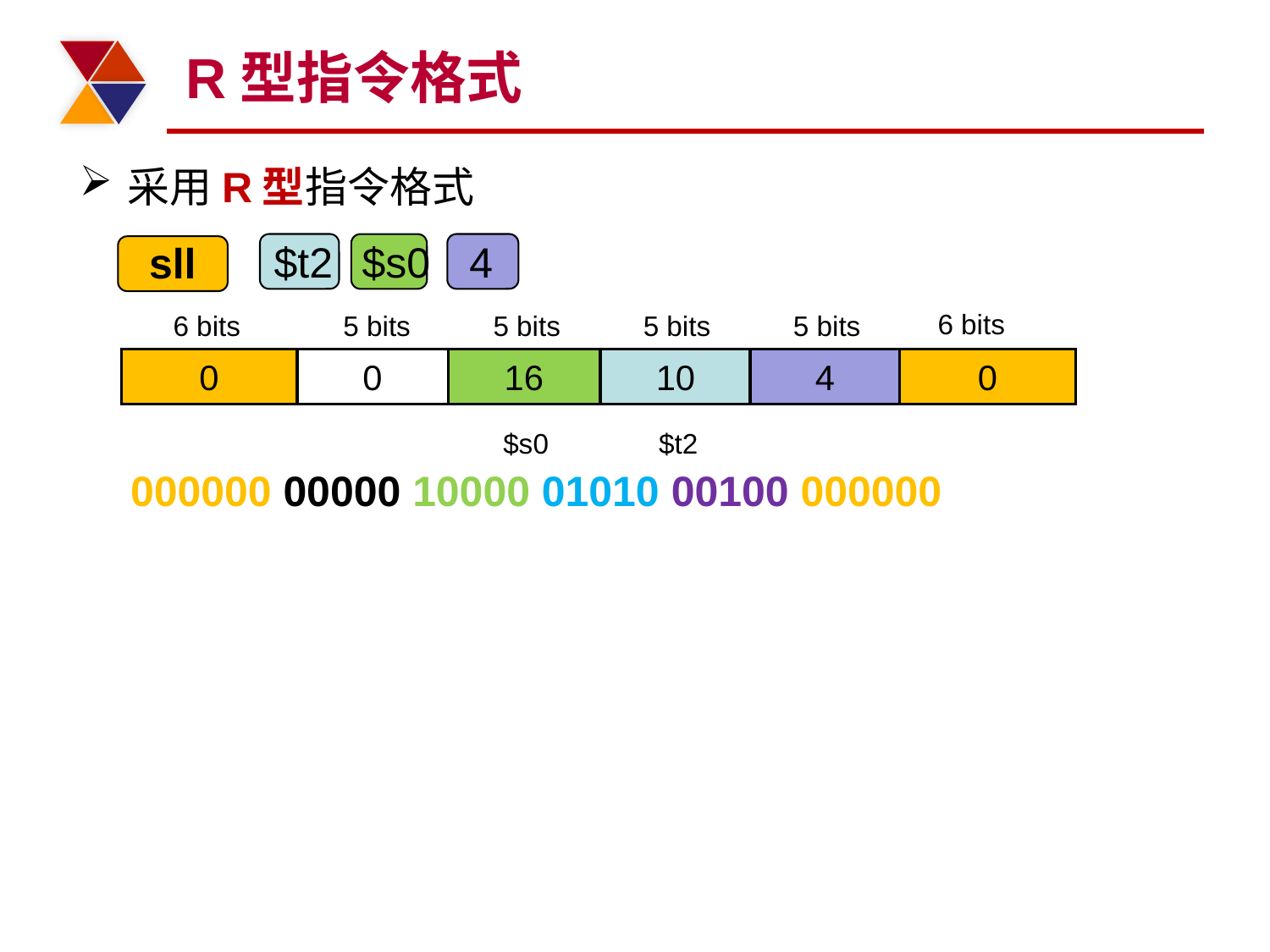

# R型指令格式
采用R型指令格式

$t2
$s0
4
sll

6 bits
6 bits
5 bits
5 bits
5 bits
5 bits
4
0
10
0
0
16
$s0
$t2
000000 00000 10000 01010 00100 000000